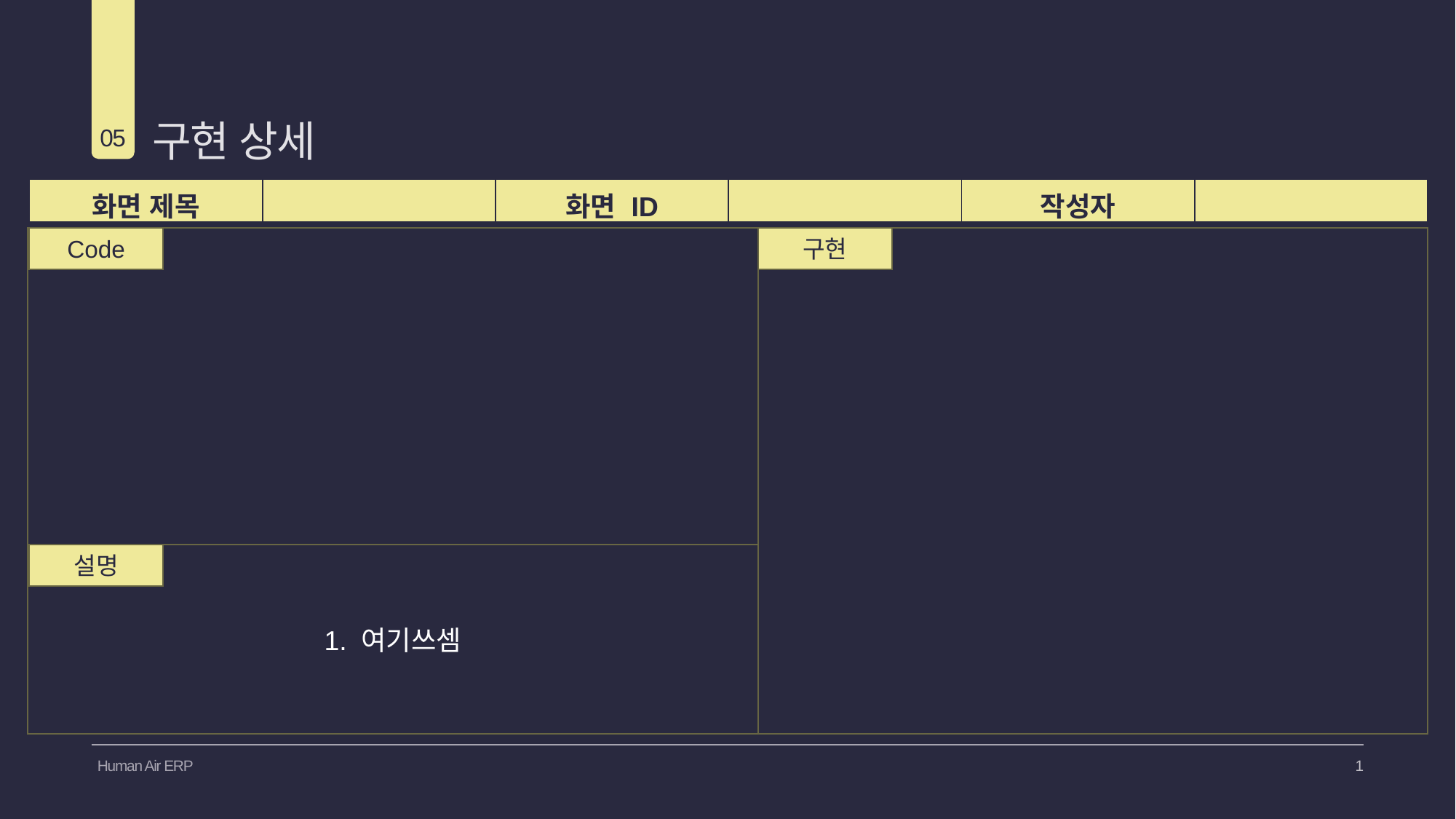

구현 상세
05
| 화면 제목 |  | 화면 ID |  | 작성자 |  |
| --- | --- | --- | --- | --- | --- |

Code
구현
1. 여기쓰셈
설명
Human Air ERP
1